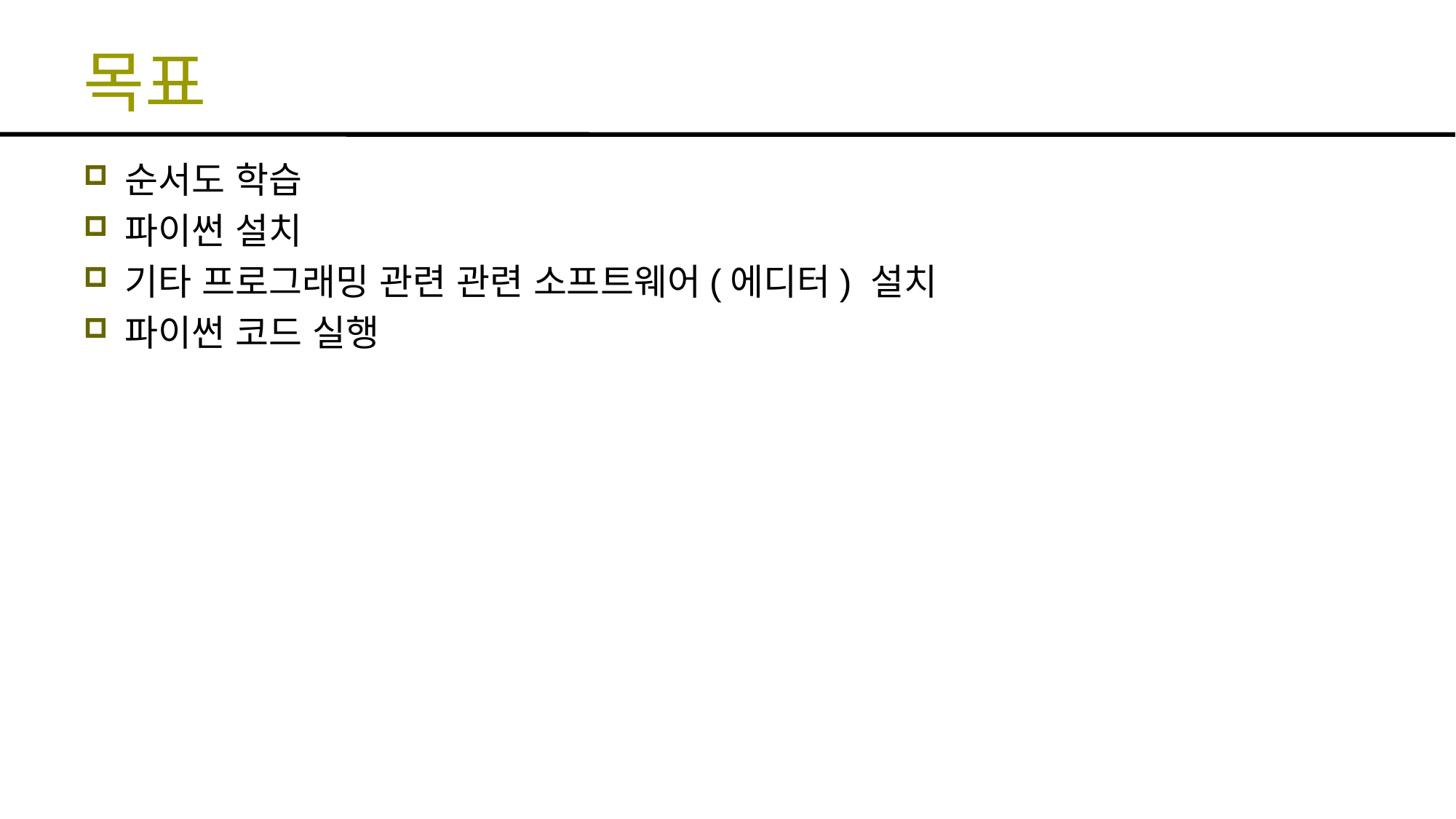

# 목표
순서도 학습
파이썬 설치
기타 프로그래밍 관련 관련 소프트웨어(에디터) 설치
파이썬 코드 실행